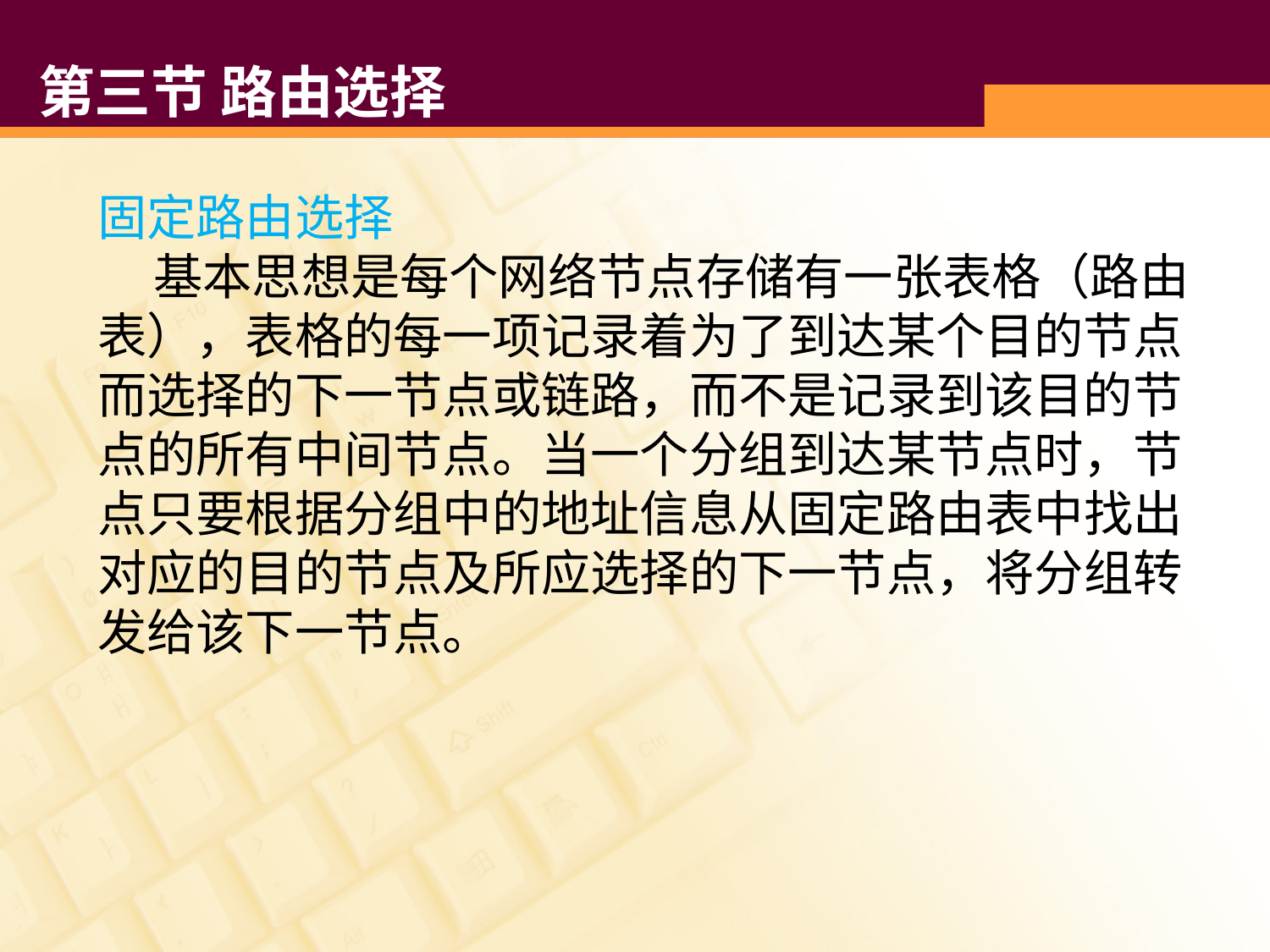

# 第三节 路由选择
固定路由选择
    基本思想是每个网络节点存储有一张表格（路由表），表格的每一项记录着为了到达某个目的节点而选择的下一节点或链路，而不是记录到该目的节点的所有中间节点。当一个分组到达某节点时，节点只要根据分组中的地址信息从固定路由表中找出对应的目的节点及所应选择的下一节点，将分组转发给该下一节点。